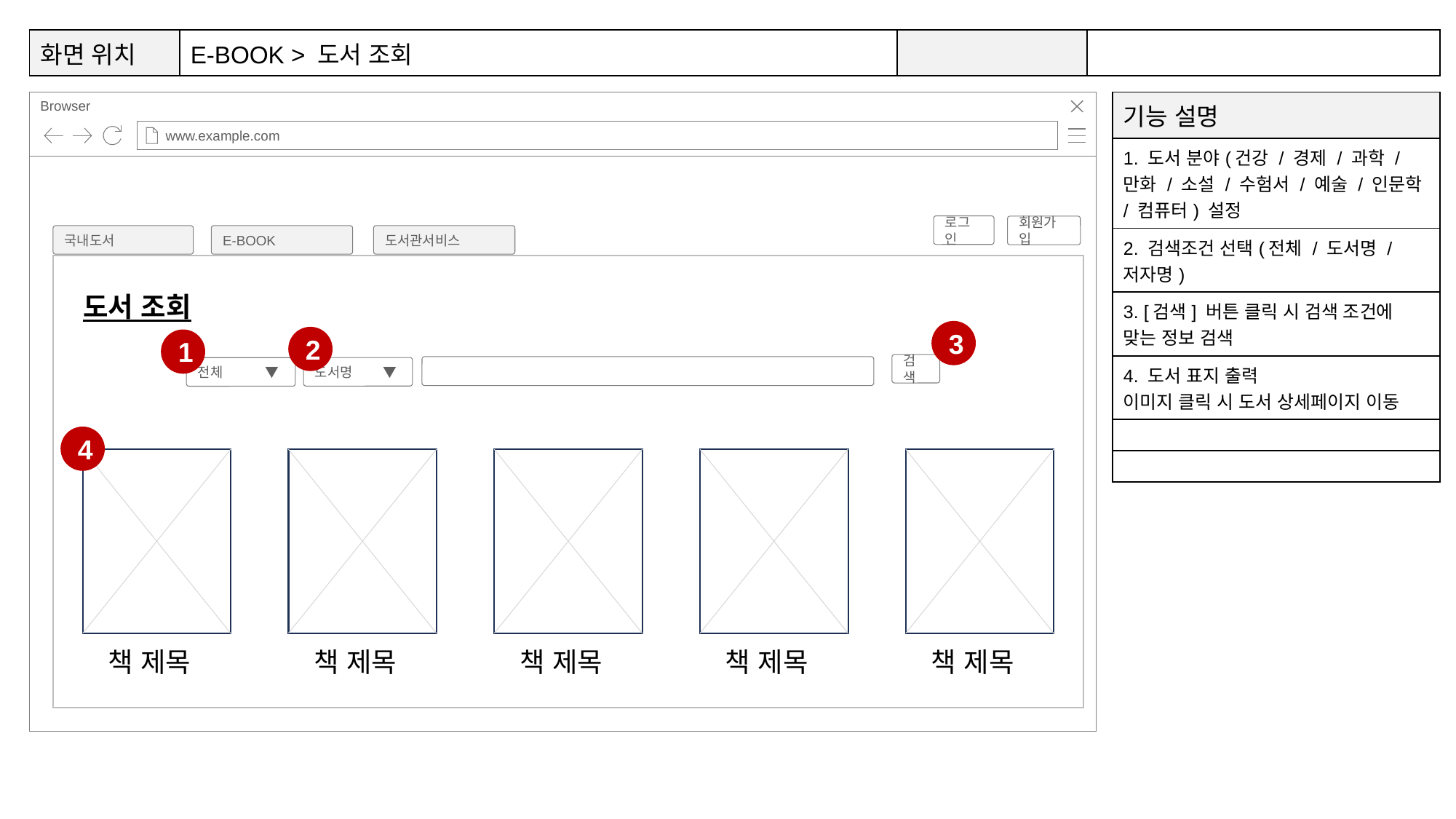

| 화면 위치 | E-BOOK > 도서 조회 |  |  |
| --- | --- | --- | --- |
3
4
5
8
9
6
7
| 기능 설명 |
| --- |
| 1. 도서 분야(건강 / 경제 / 과학 / 만화 / 소설 / 수험서 / 예술 / 인문학 / 컴퓨터) 설정 |
| 2. 검색조건 선택(전체 / 도서명 / 저자명) |
| 3. [검색] 버튼 클릭 시 검색 조건에 맞는 정보 검색 |
| 4. 도서 표지 출력 이미지 클릭 시 도서 상세페이지 이동 |
|  |
|  |
로그인
회원가입
국내도서
E-BOOK
도서관서비스

도서 조회
3
2
1
검색

도서명        ▼
전체           ▼
4

책 제목

책 제목

책 제목

책 제목

책 제목